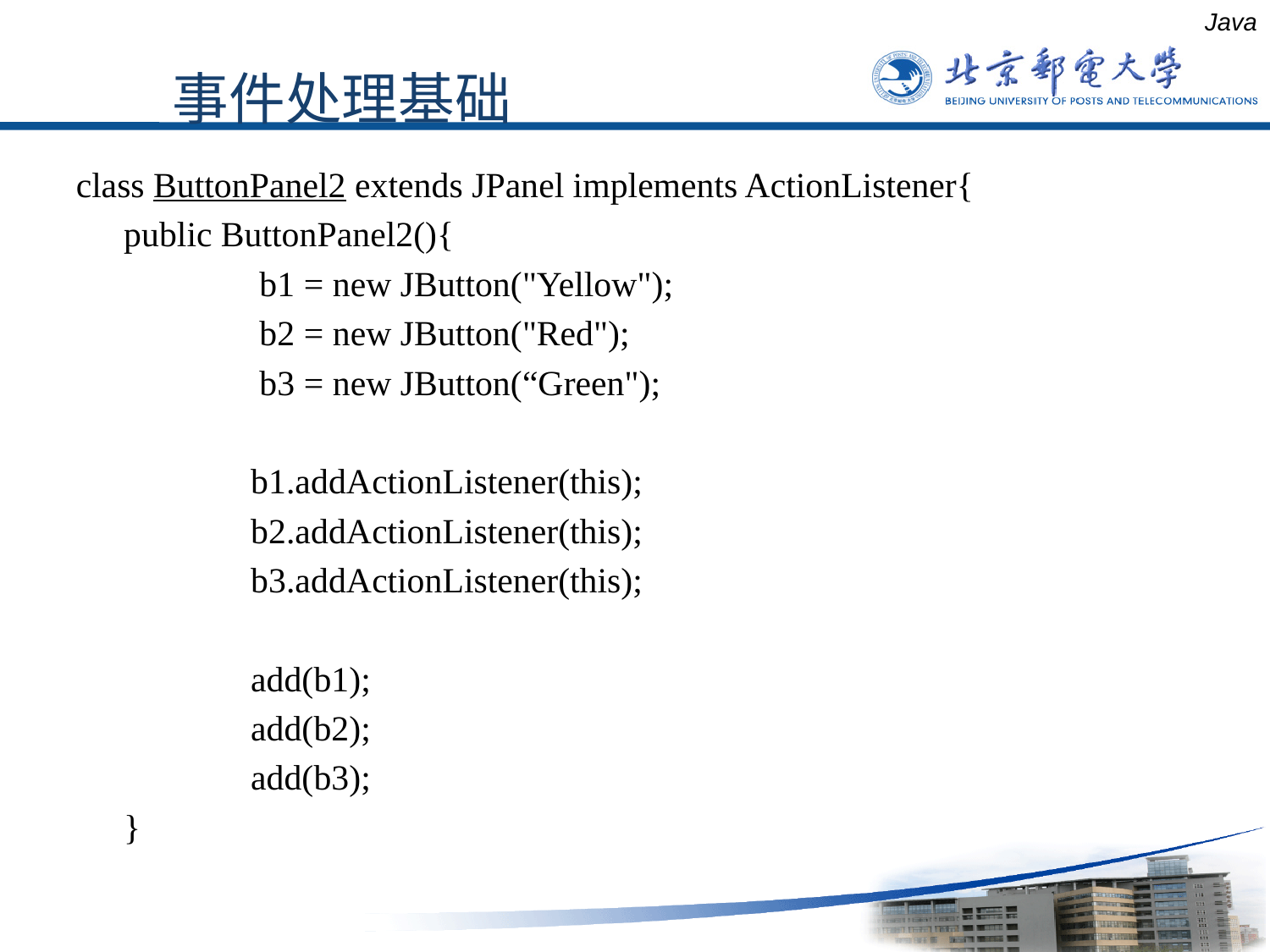

Java
事件处理基础
class ButtonPanel2 extends JPanel implements ActionListener{
	public ButtonPanel2(){
		 b1 = new JButton("Yellow");
		 b2 = new JButton("Red");
		 b3 = new JButton(“Green");

		b1.addActionListener(this);
		b2.addActionListener(this);
		b3.addActionListener(this);

  		add(b1);
		add(b2);
		add(b3);
	}